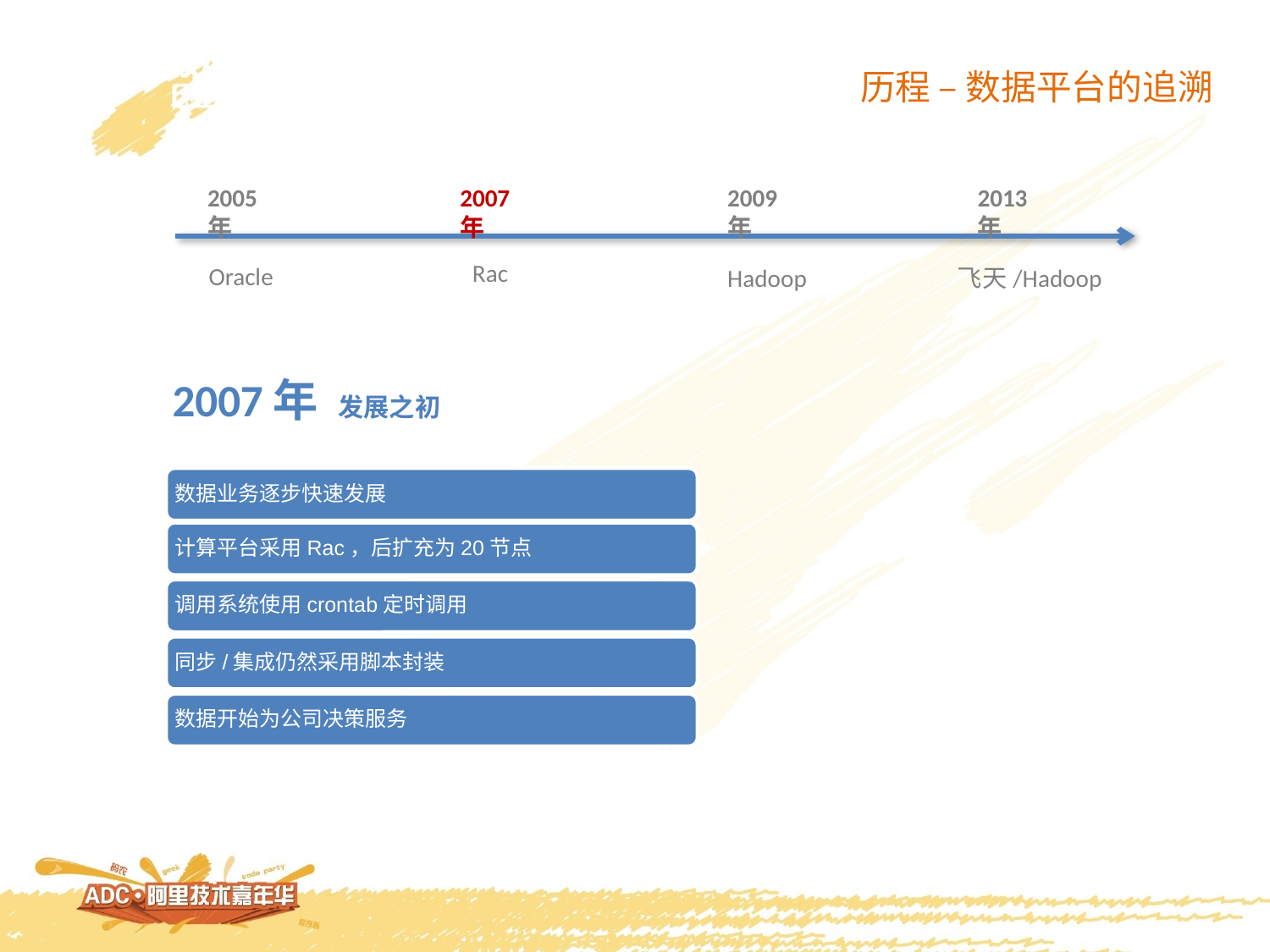

历程 – 数据平台的追溯
2005 年
2007 年
2009 年
2013 年
Rac
Oracle
Hadoop
飞天/Hadoop
2007年  发展之初
数据业务逐步快速发展
计算平台采用Rac，后扩充为20节点
调用系统使用crontab定时调用
同步/集成仍然采用脚本封装
数据开始为公司决策服务